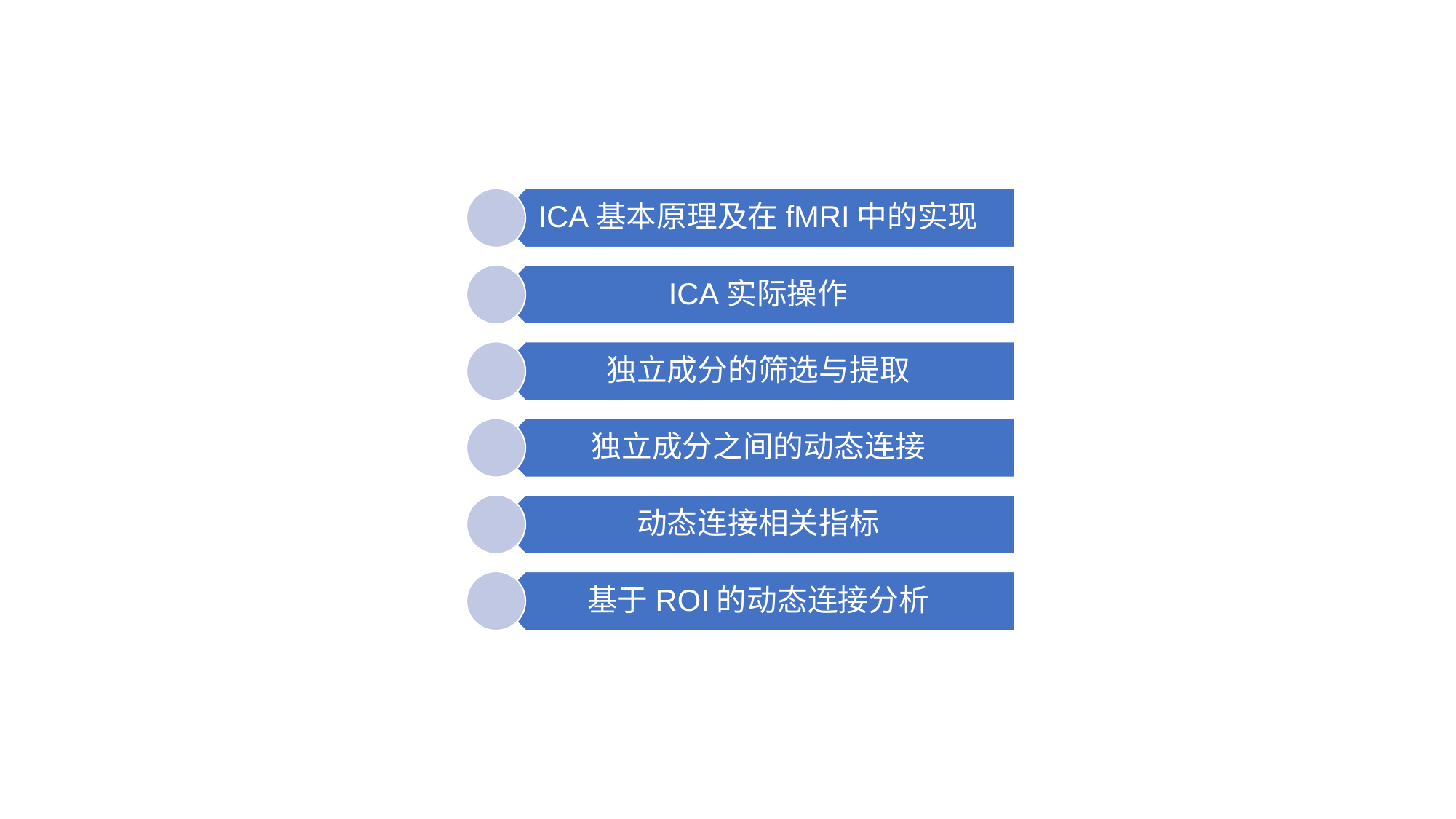

ICA基本原理及在fMRI中的实现
ICA实际操作
独立成分的筛选与提取
独立成分之间的动态连接
动态连接相关指标
基于ROI的动态连接分析